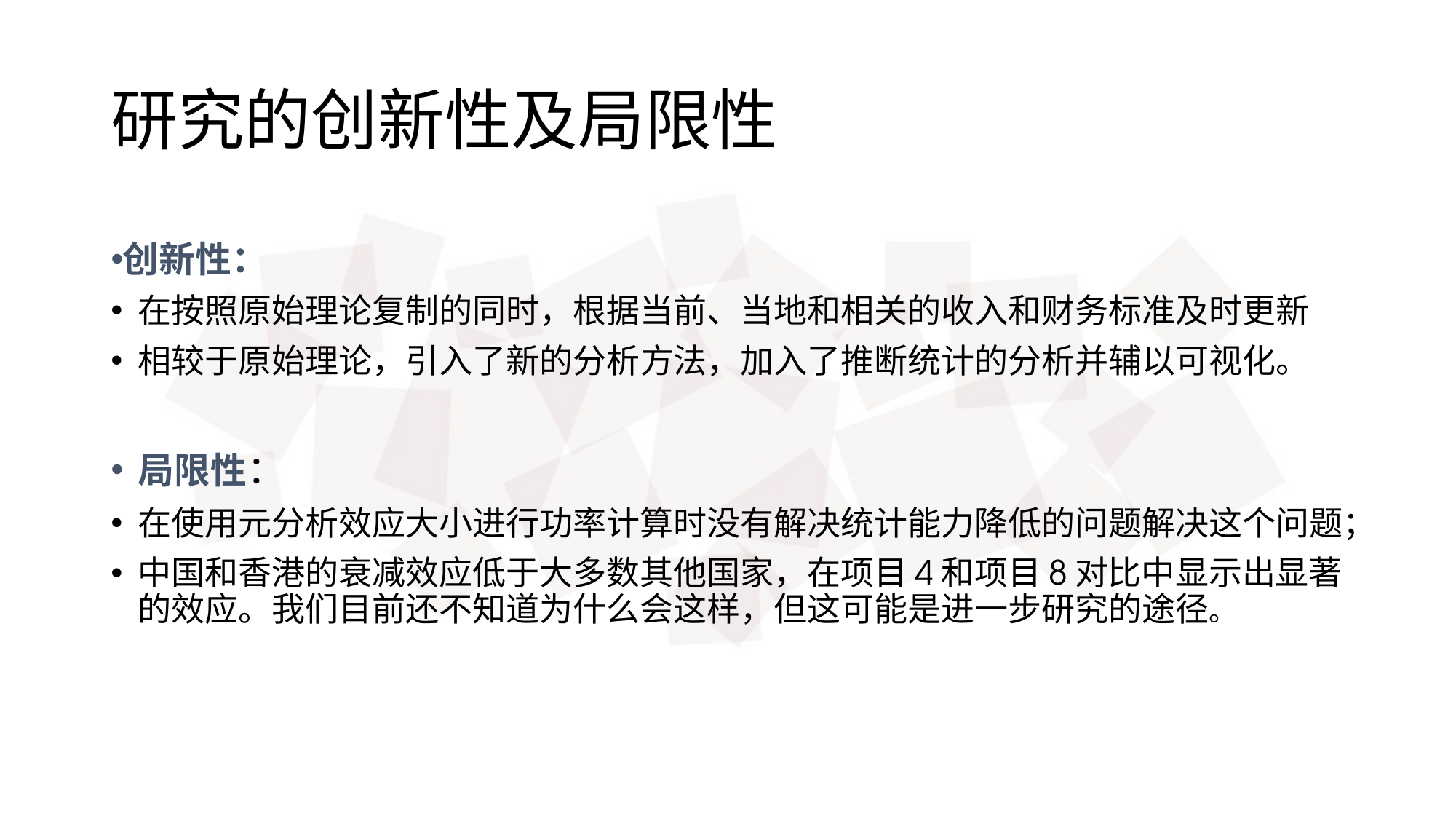

# 研究的创新性及局限性
创新性：
在按照原始理论复制的同时，根据当前、当地和相关的收入和财务标准及时更新
相较于原始理论，引入了新的分析方法，加入了推断统计的分析并辅以可视化。

局限性：
在使用元分析效应大小进行功率计算时没有解决统计能力降低的问题解决这个问题；
中国和香港的衰减效应低于大多数其他国家，在项目4和项目8对比中显示出显著的效应。我们目前还不知道为什么会这样，但这可能是进一步研究的途径。